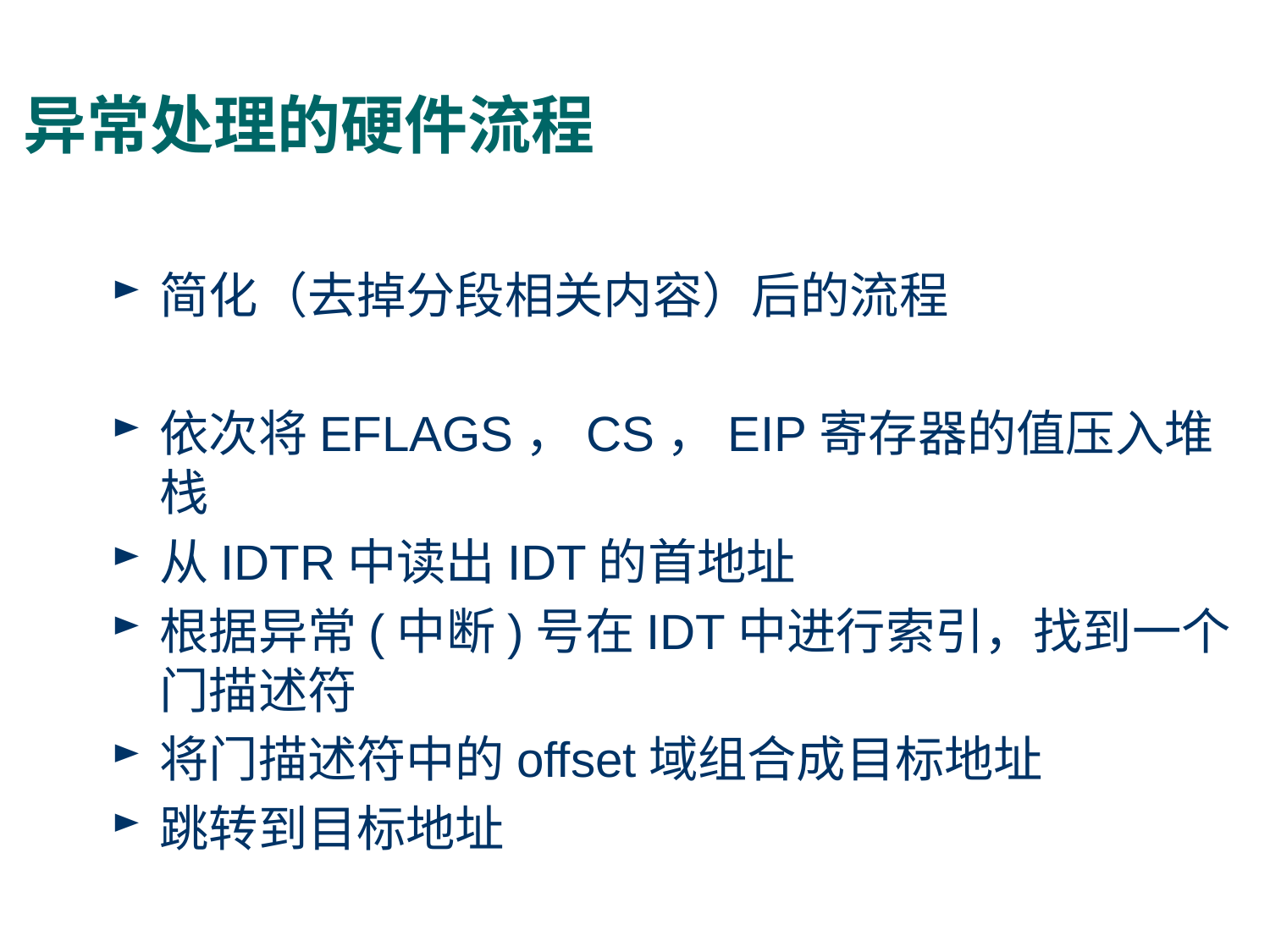

# 异常处理的硬件流程
简化（去掉分段相关内容）后的流程

依次将EFLAGS，CS，EIP寄存器的值压入堆栈
从IDTR中读出IDT的首地址
根据异常(中断)号在IDT中进行索引，找到一个门描述符
将门描述符中的offset域组合成目标地址
跳转到目标地址